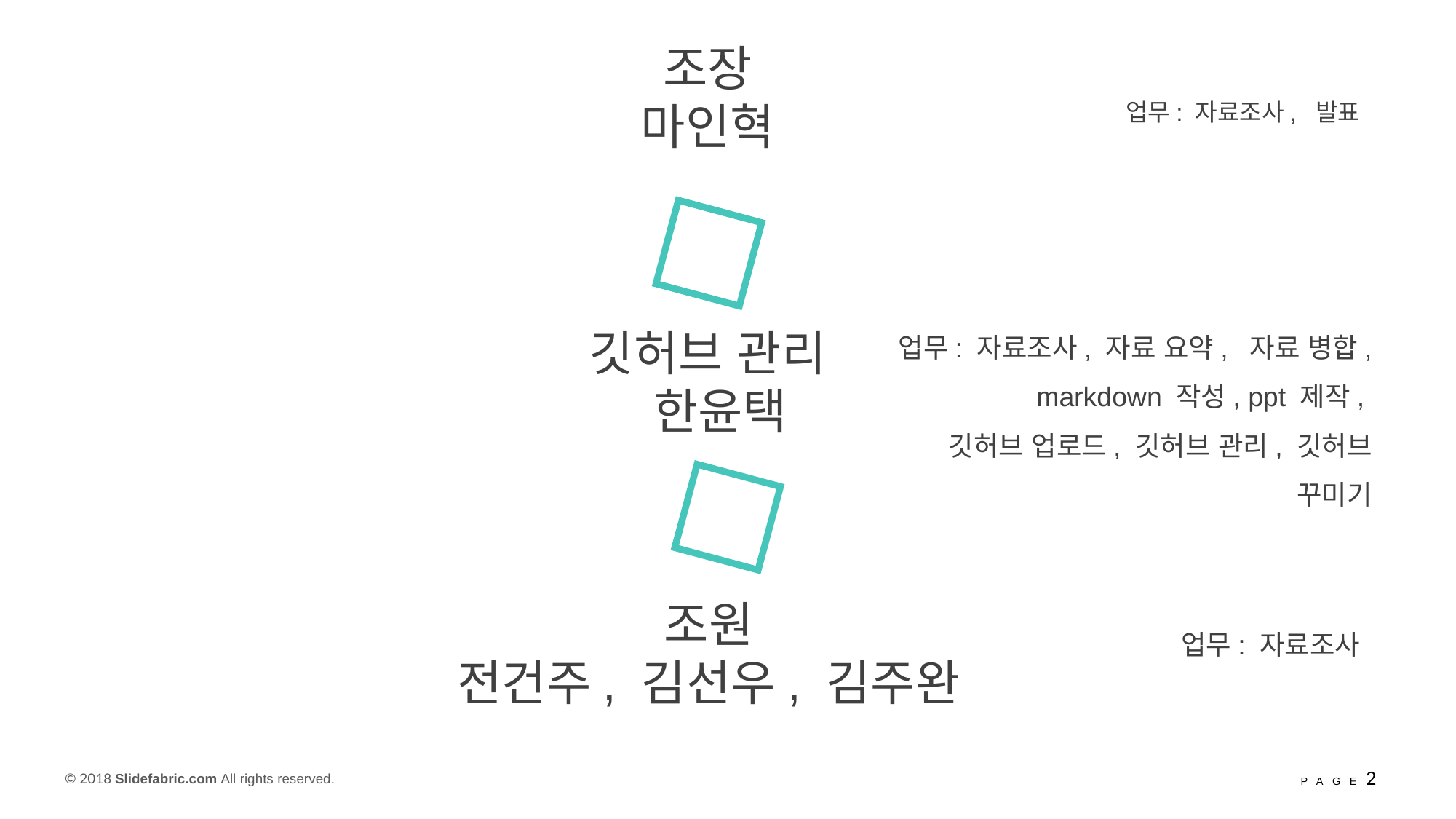

조장
마인혁
업무: 자료조사,  발표

업무: 자료조사, 자료 요약,  자료 병합, markdown 작성, ppt 제작,
깃허브 업로드, 깃허브 관리, 깃허브 꾸미기
깃허브 관리
 한윤택

조원
전건주, 김선우, 김주완
업무: 자료조사